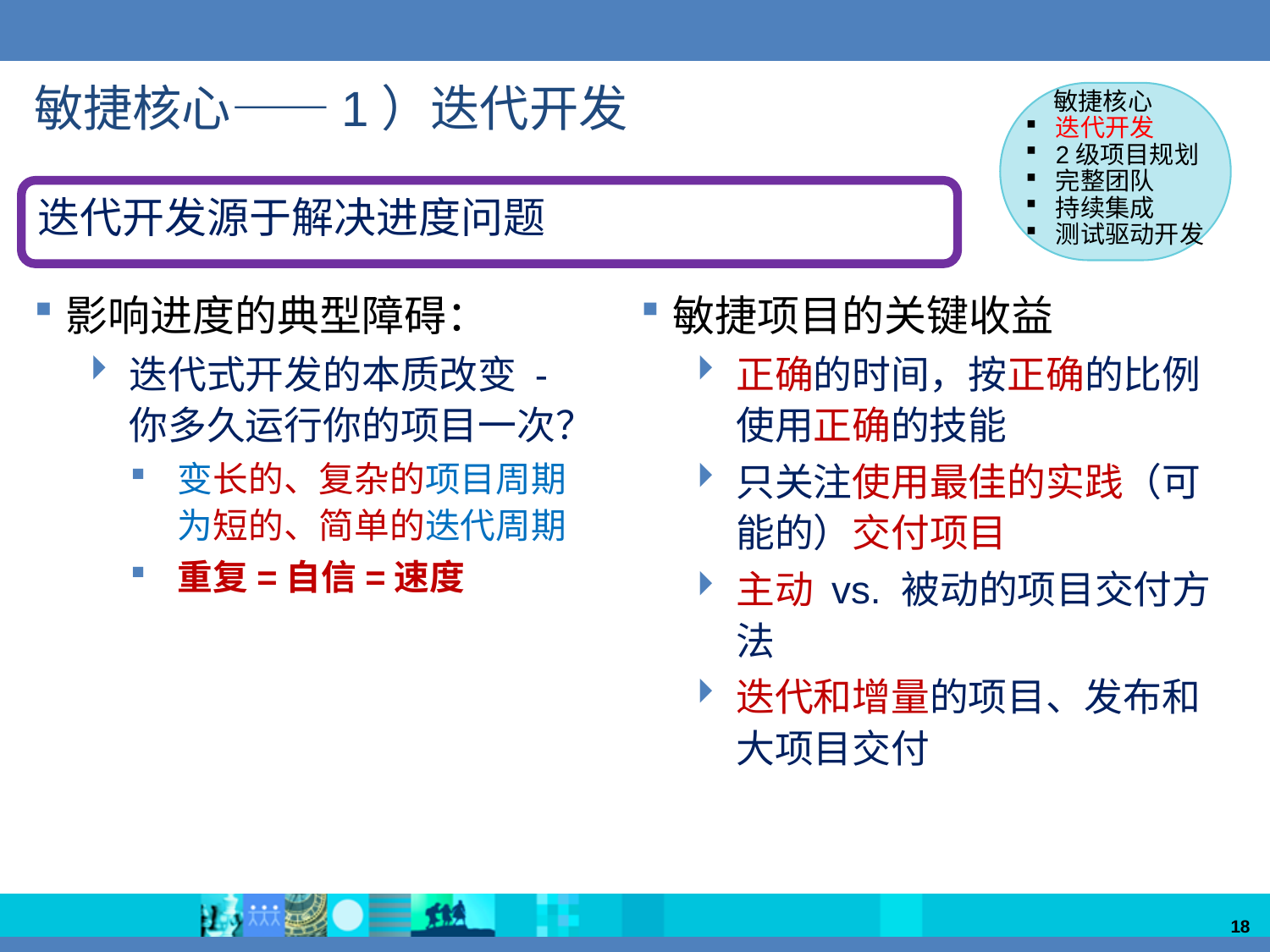

# 敏捷核心——1）迭代开发

    敏捷核心
迭代开发
2级项目规划
完整团队
持续集成
测试驱动开发
迭代开发源于解决进度问题
敏捷项目的关键收益
正确的时间，按正确的比例使用正确的技能
只关注使用最佳的实践（可能的）交付项目
主动 vs. 被动的项目交付方法
迭代和增量的项目、发布和大项目交付

影响进度的典型障碍：
迭代式开发的本质改变 - 你多久运行你的项目一次？
变长的、复杂的项目周期
为短的、简单的迭代周期
重复=自信=速度

18